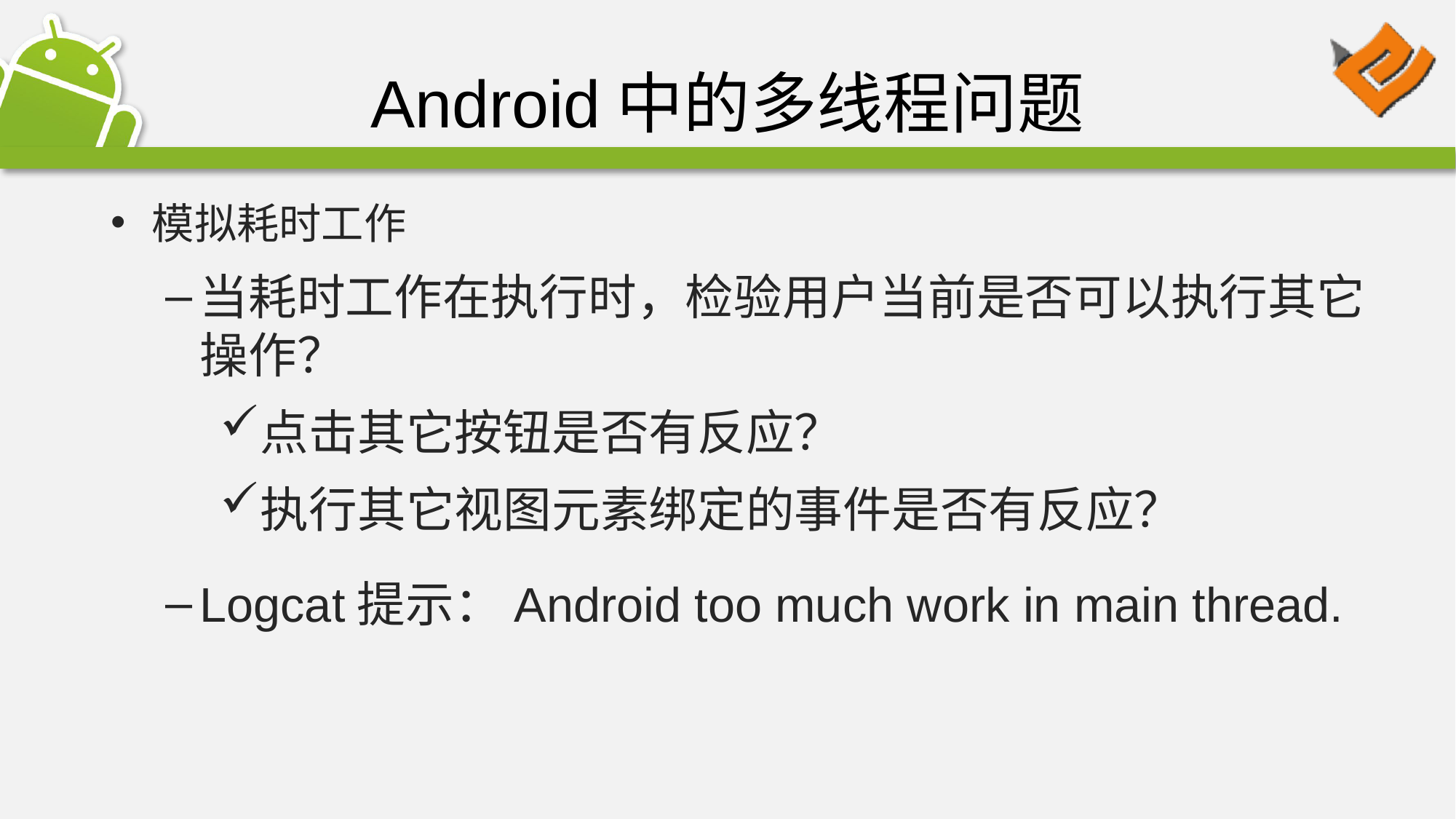

# Android中的多线程问题
模拟耗时工作
当耗时工作在执行时，检验用户当前是否可以执行其它操作？
点击其它按钮是否有反应？
执行其它视图元素绑定的事件是否有反应？
Logcat提示：Android too much work in main thread.